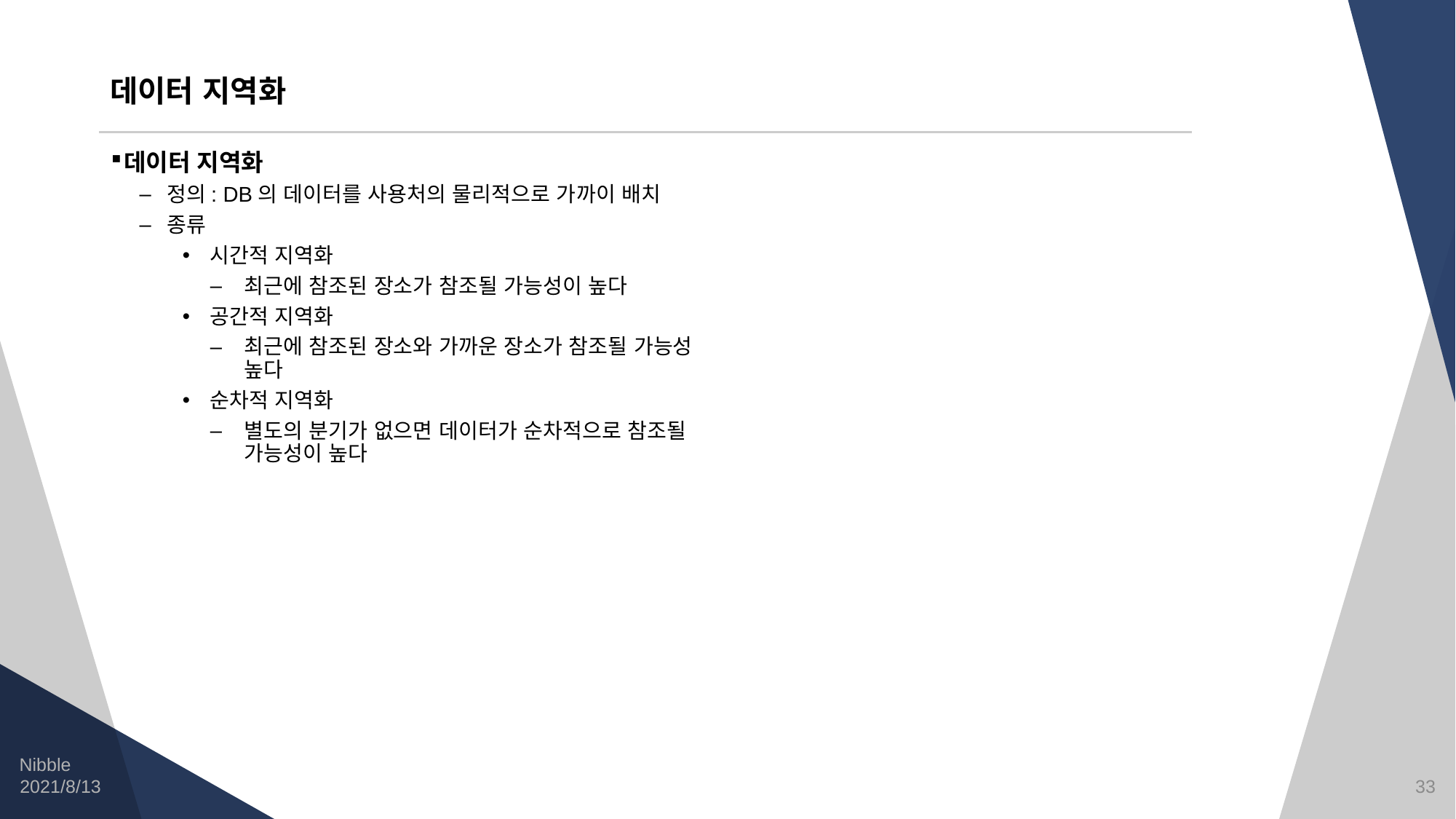

# 데이터 지역화

데이터 지역화
정의: DB의 데이터를 사용처의 물리적으로 가까이 배치
종류
시간적 지역화
최근에 참조된 장소가 참조될 가능성이 높다
공간적 지역화
최근에 참조된 장소와 가까운 장소가 참조될 가능성 높다
순차적 지역화
별도의 분기가 없으면 데이터가 순차적으로 참조될 가능성이 높다
Nibble
2021/8/13
33